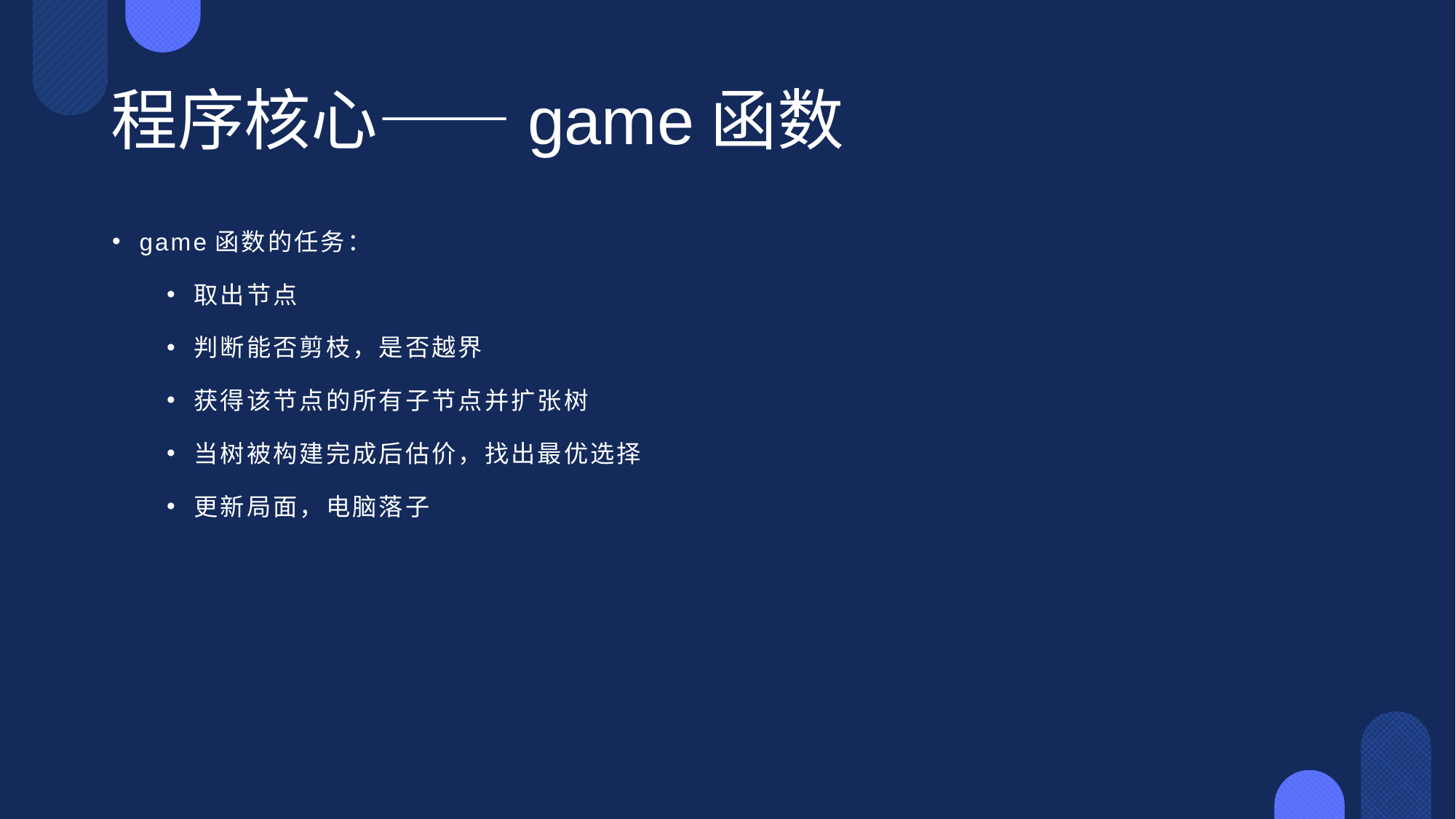

程序核心——game函数
game函数的任务：
取出节点
判断能否剪枝，是否越界
获得该节点的所有子节点并扩张树
当树被构建完成后估价，找出最优选择
更新局面，电脑落子